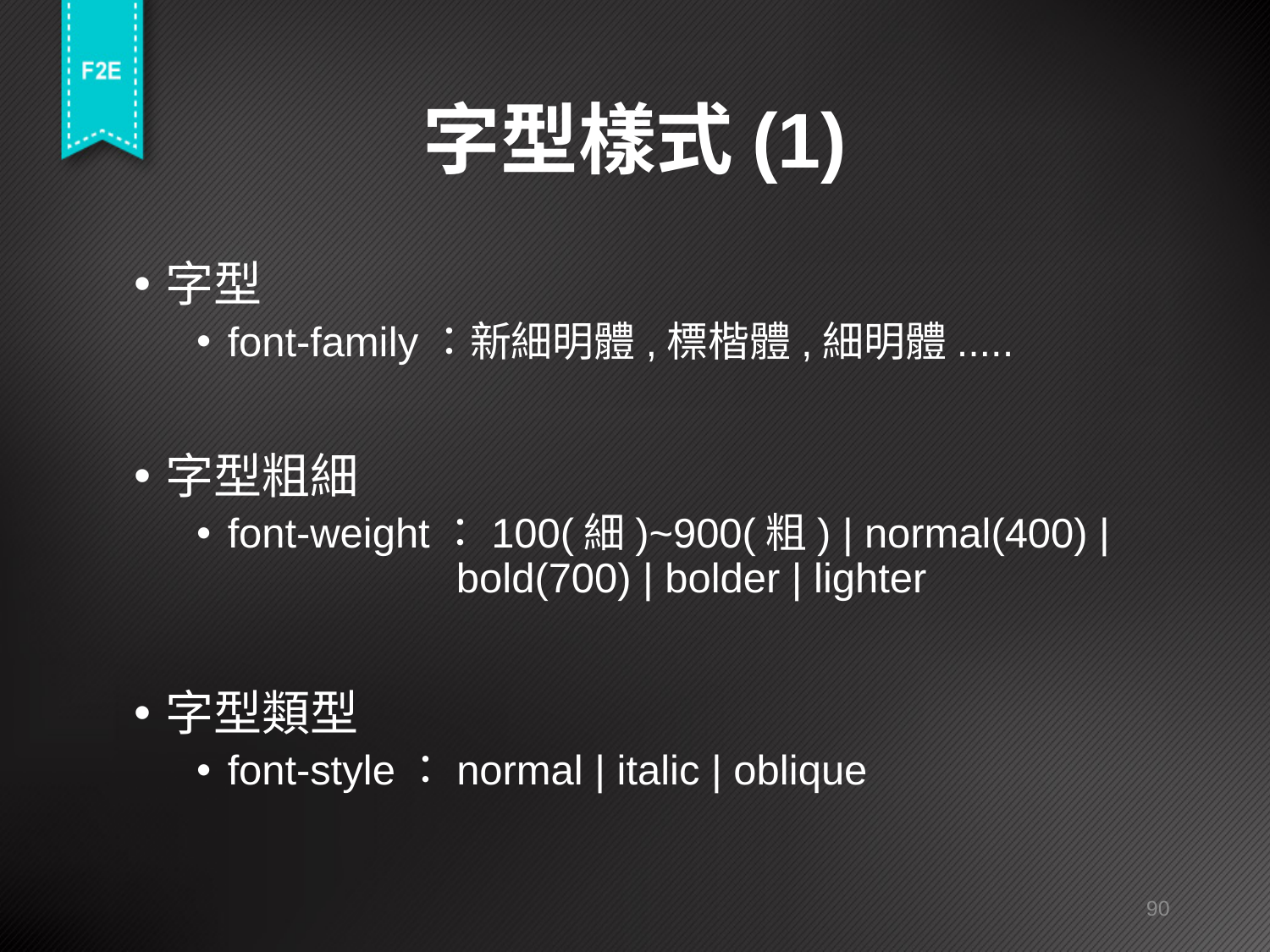

# 字型樣式(1)
字型
font-family：新細明體,標楷體,細明體.....

字型粗細
font-weight：100(細)~900(粗) | normal(400) |
                    bold(700) | bolder | lighter

字型類型
font-style：normal | italic | oblique
90